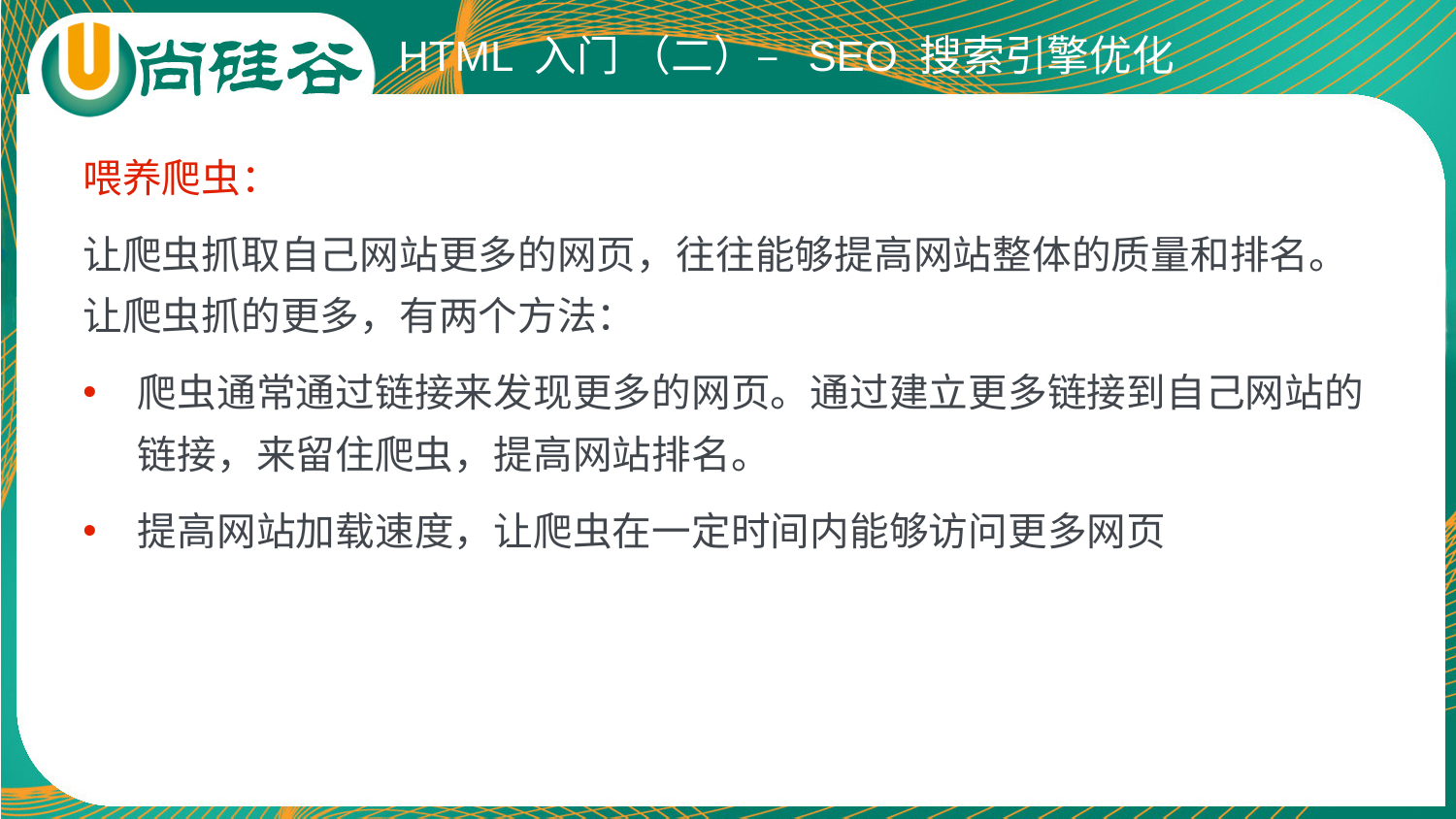

# HTML 入门 （二）–  SEO 搜索引擎优化
喂养爬虫：
让爬虫抓取自己网站更多的网页，往往能够提高网站整体的质量和排名。让爬虫抓的更多，有两个方法：
爬虫通常通过链接来发现更多的网页。通过建立更多链接到自己网站的链接，来留住爬虫，提高网站排名。
提高网站加载速度，让爬虫在一定时间内能够访问更多网页